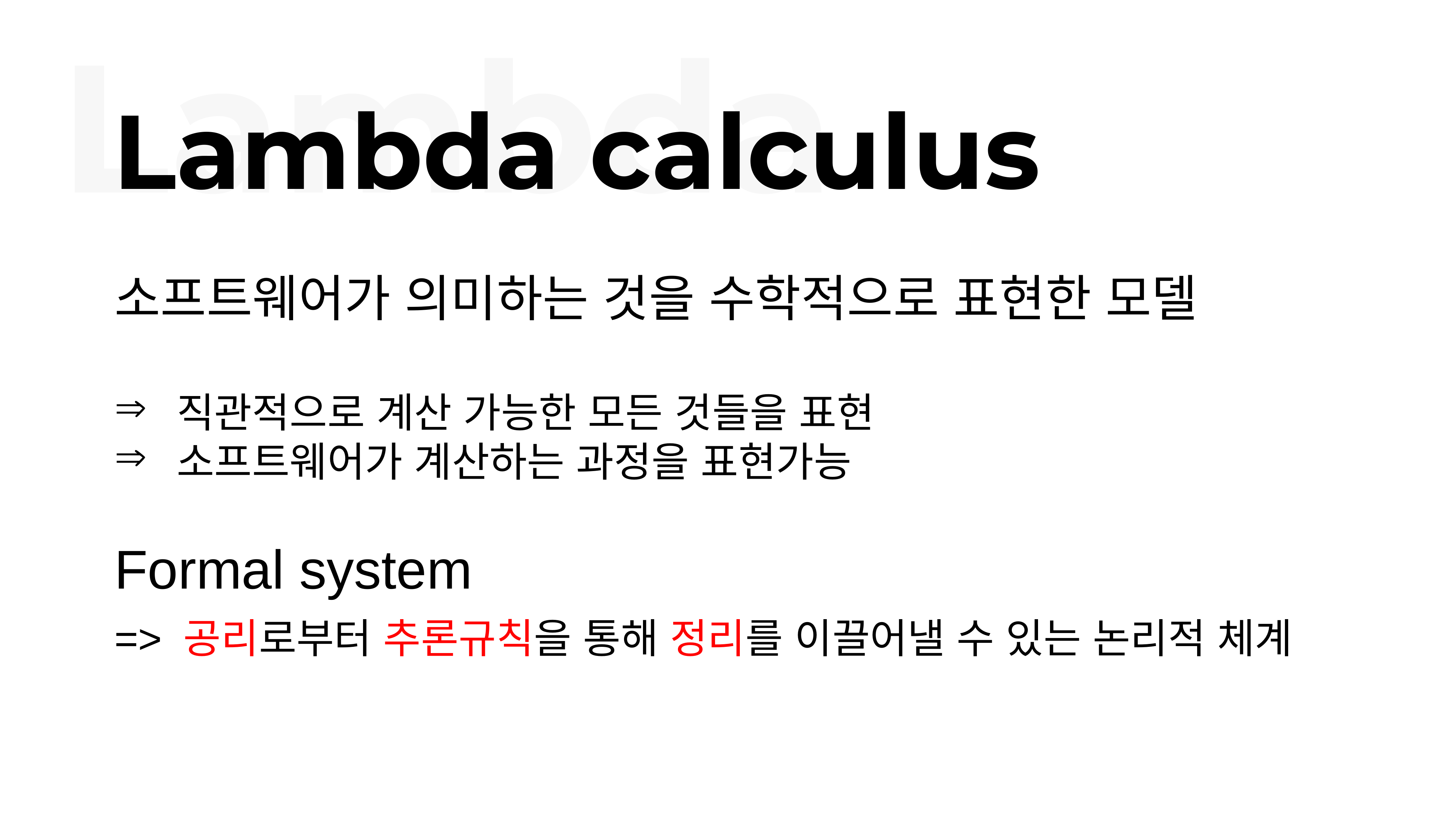

Lambda
Lambda calculus
소프트웨어가 의미하는 것을 수학적으로 표현한 모델

 직관적으로 계산 가능한 모든 것들을 표현
 소프트웨어가 계산하는 과정을 표현가능

Formal system

=> 공리로부터 추론규칙을 통해 정리를 이끌어낼 수 있는 논리적 체계